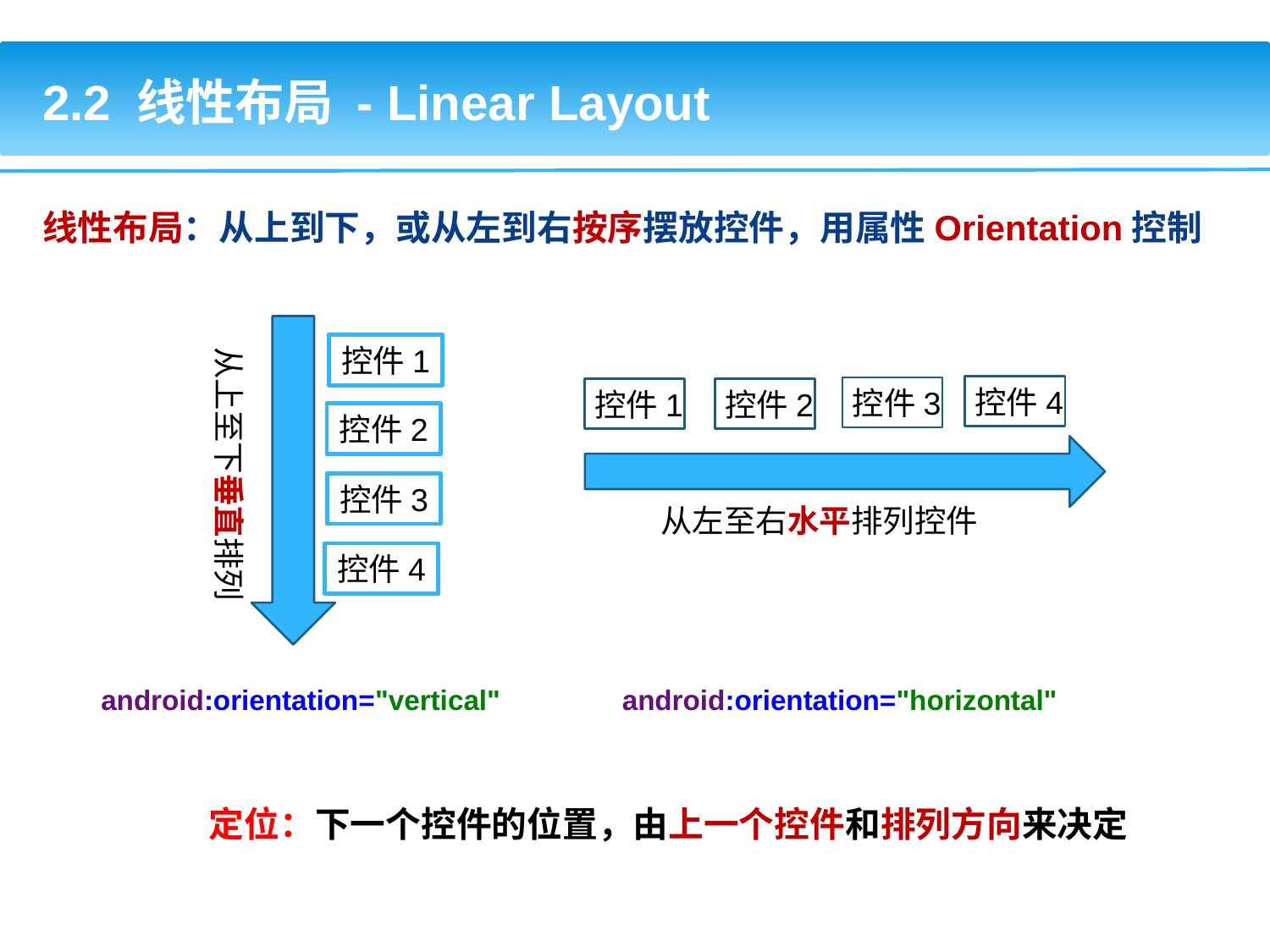

2.2 线性布局 - Linear Layout
线性布局：从上到下，或从左到右按序摆放控件，用属性Orientation控制

从上至下垂直排列
控件1
控件2
控件3
控件4

控件4

控件3

控件1

控件2

从左至右水平排列控件
android:orientation="vertical"
android:orientation="horizontal"
定位：下一个控件的位置，由上一个控件和排列方向来决定